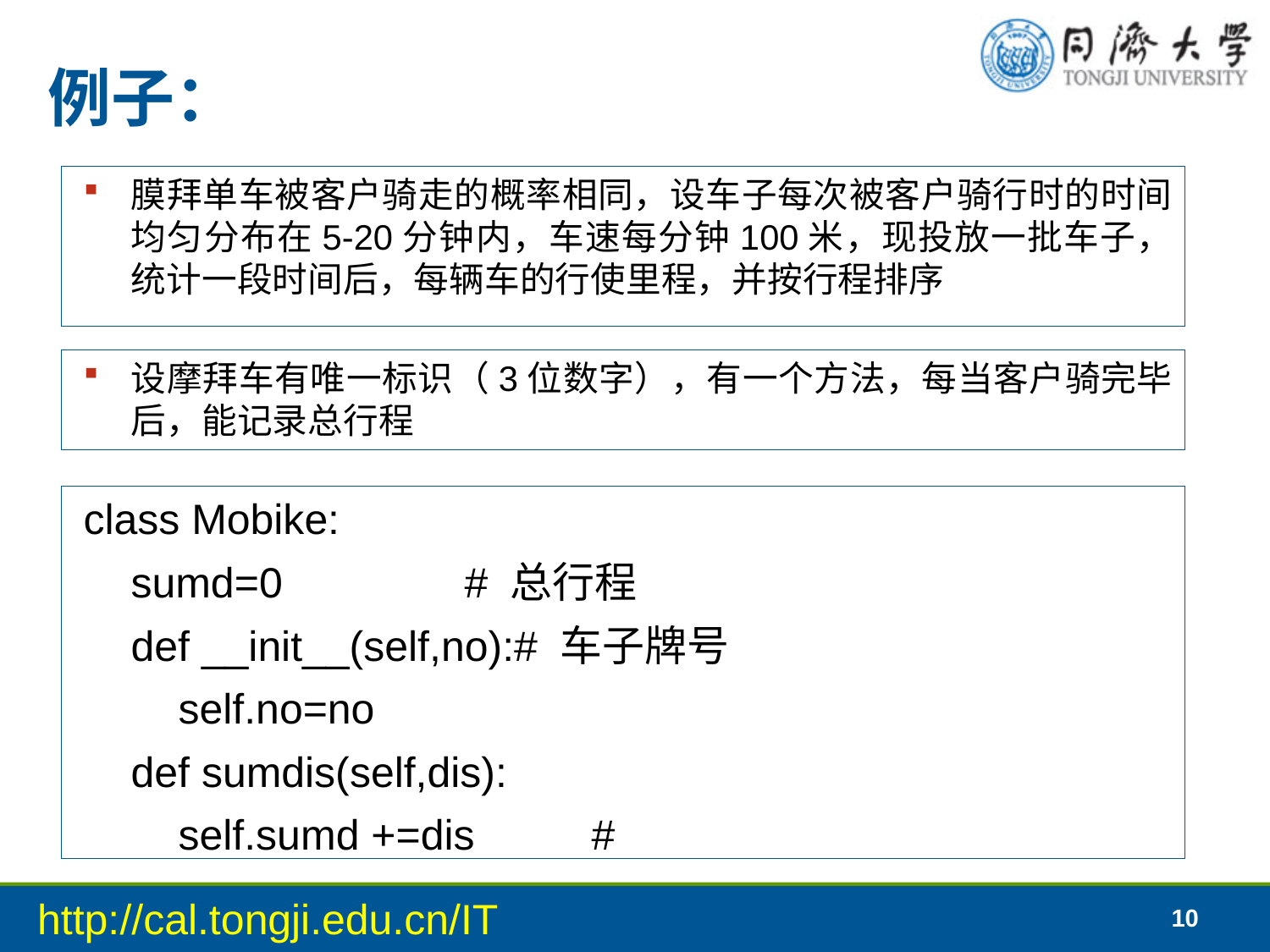

# 例子：
膜拜单车被客户骑走的概率相同，设车子每次被客户骑行时的时间均匀分布在5-20分钟内，车速每分钟100米，现投放一批车子，统计一段时间后，每辆车的行使里程，并按行程排序
设摩拜车有唯一标识（3位数字），有一个方法，每当客户骑完毕后，能记录总行程
class Mobike:
    sumd=0  		# 总行程
    def __init__(self,no):# 车子牌号
        self.no=no
    def sumdis(self,dis):
        self.sumd +=dis	#